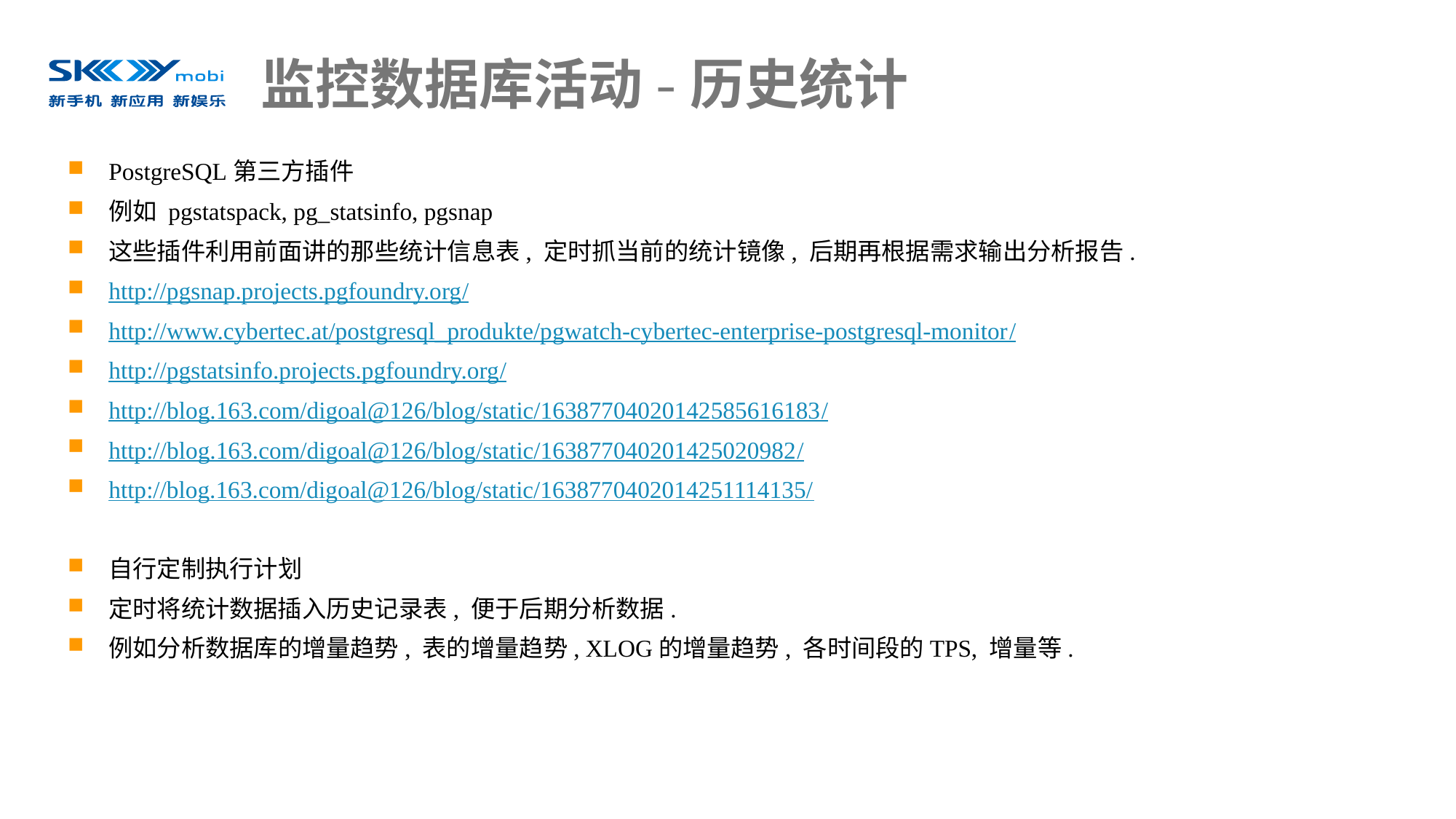

# 监控数据库活动-历史统计
PostgreSQL第三方插件
例如 pgstatspack, pg_statsinfo, pgsnap
这些插件利用前面讲的那些统计信息表, 定时抓当前的统计镜像, 后期再根据需求输出分析报告.
http://pgsnap.projects.pgfoundry.org/
http://www.cybertec.at/postgresql_produkte/pgwatch-cybertec-enterprise-postgresql-monitor/
http://pgstatsinfo.projects.pgfoundry.org/
http://blog.163.com/digoal@126/blog/static/16387704020142585616183/
http://blog.163.com/digoal@126/blog/static/163877040201425020982/
http://blog.163.com/digoal@126/blog/static/1638770402014251114135/

自行定制执行计划
定时将统计数据插入历史记录表, 便于后期分析数据.
例如分析数据库的增量趋势, 表的增量趋势, XLOG的增量趋势, 各时间段的TPS, 增量等.